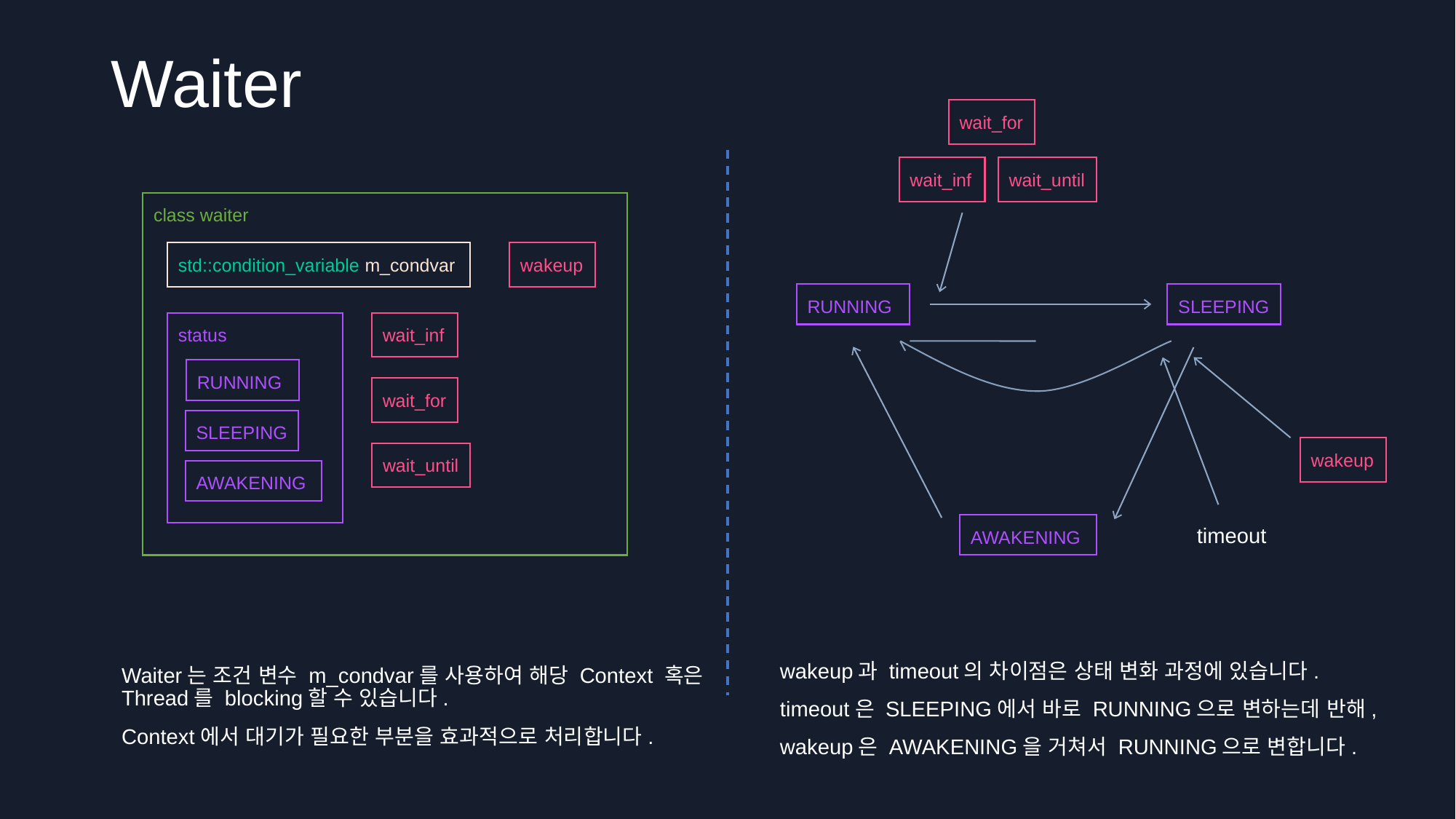

Waiter
wait_for
wait_inf
wait_until
class waiter
std::condition_variable m_condvar
wakeup
RUNNING
SLEEPING
status
wait_inf

RUNNING
wait_for
SLEEPING
wakeup
wait_until
AWAKENING
AWAKENING
timeout
wakeup과 timeout의 차이점은 상태 변화 과정에 있습니다.
timeout은 SLEEPING에서 바로 RUNNING으로 변하는데 반해,
wakeup은 AWAKENING을 거쳐서 RUNNING으로 변합니다.
Waiter는 조건 변수 m_condvar를 사용하여 해당 Context 혹은 Thread를 blocking할 수 있습니다.
Context에서 대기가 필요한 부분을 효과적으로 처리합니다.